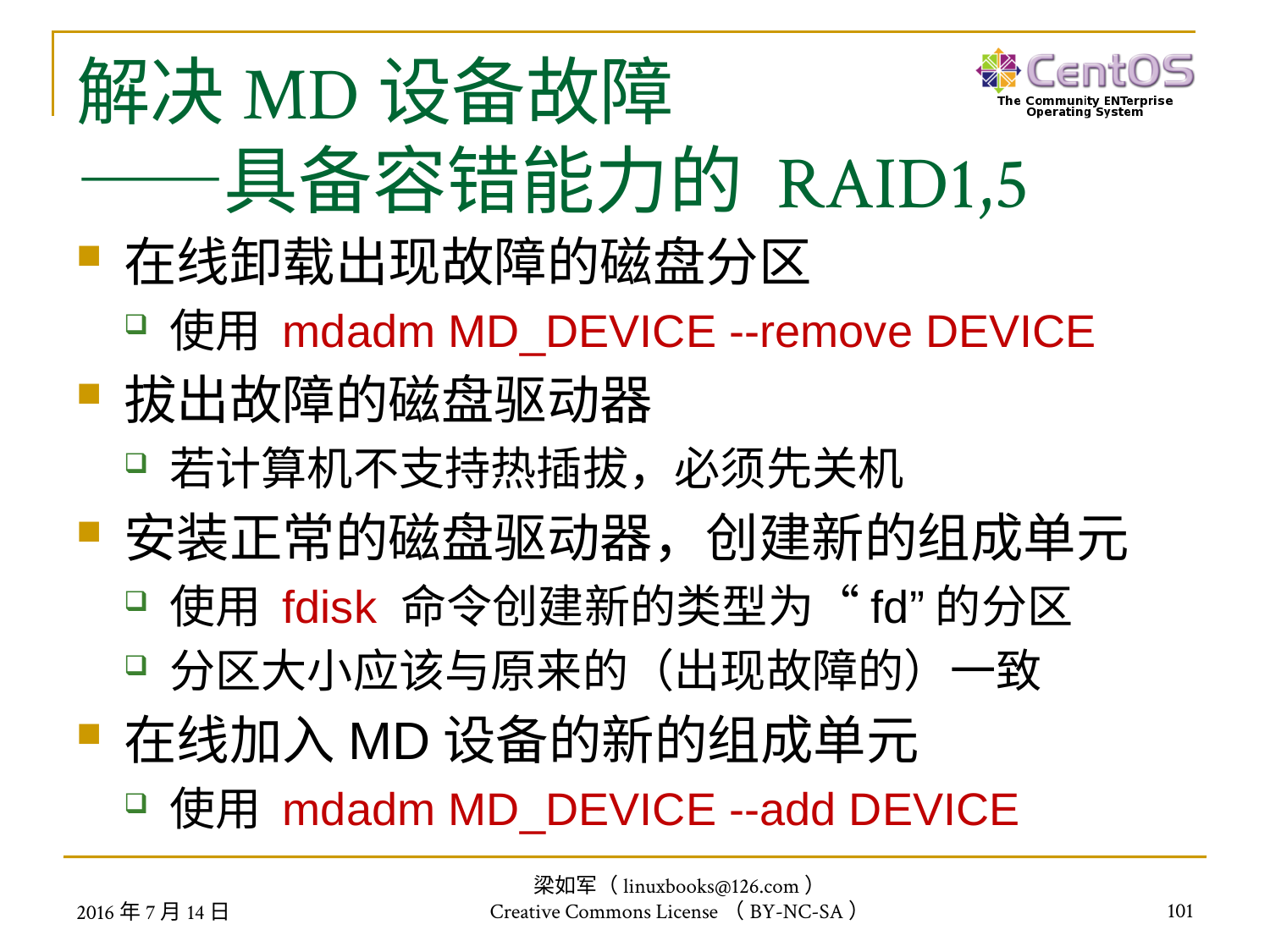

# 解决MD设备故障 ——具备容错能力的 RAID1,5
在线卸载出现故障的磁盘分区
使用 mdadm MD_DEVICE --remove DEVICE
拔出故障的磁盘驱动器
若计算机不支持热插拔，必须先关机
安装正常的磁盘驱动器，创建新的组成单元
使用 fdisk 命令创建新的类型为“fd”的分区
分区大小应该与原来的（出现故障的）一致
在线加入MD设备的新的组成单元
使用 mdadm MD_DEVICE --add DEVICE
梁如军（linuxbooks@126.com）
Creative Commons License（BY-NC-SA）
2016年7月14日
101